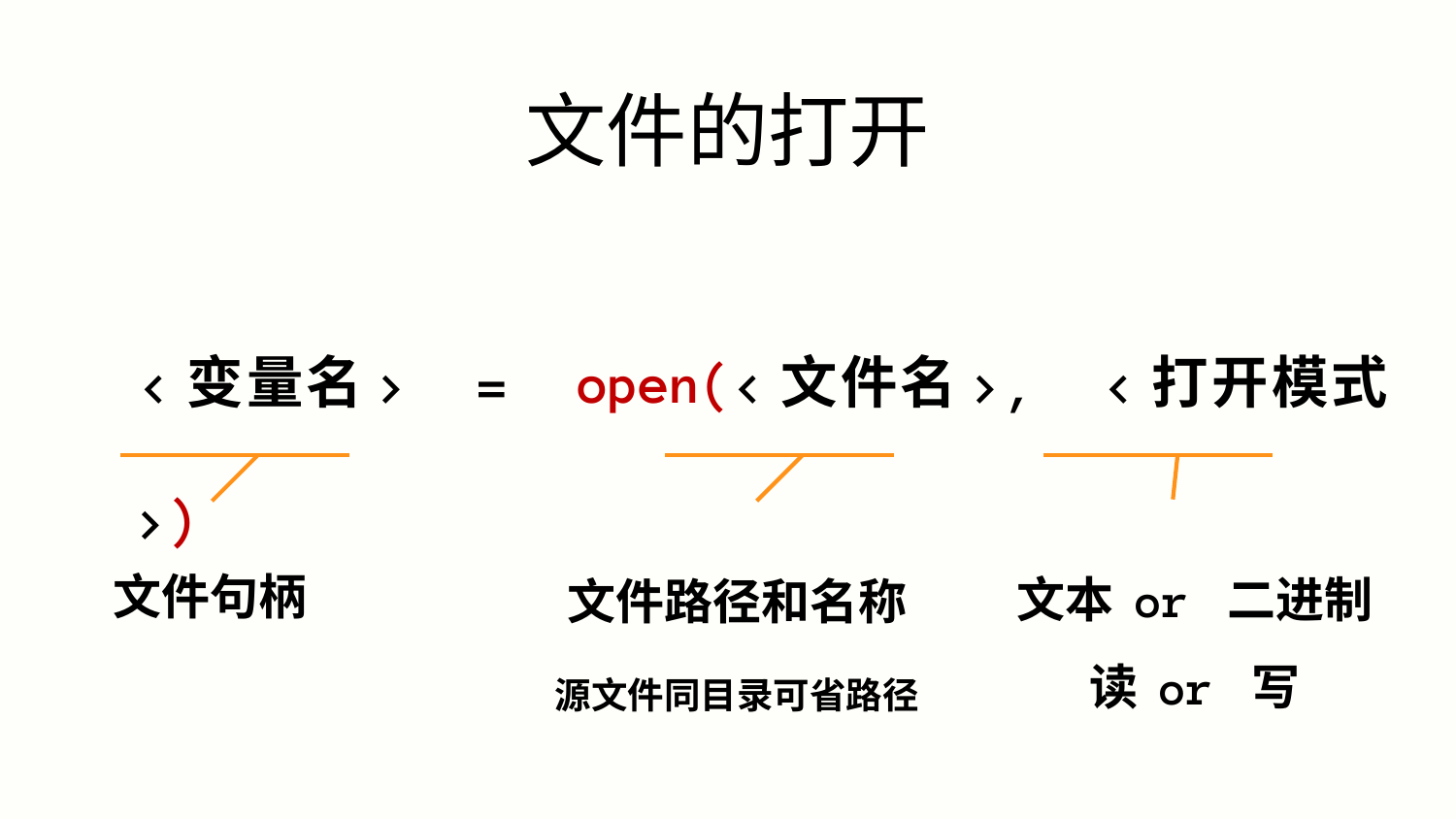

文件的打开
<变量名>  =  open(<文件名>,  <打开模式>)
文件句柄
文件路径和名称
源文件同目录可省路径
文本 or 二进制
读 or 写